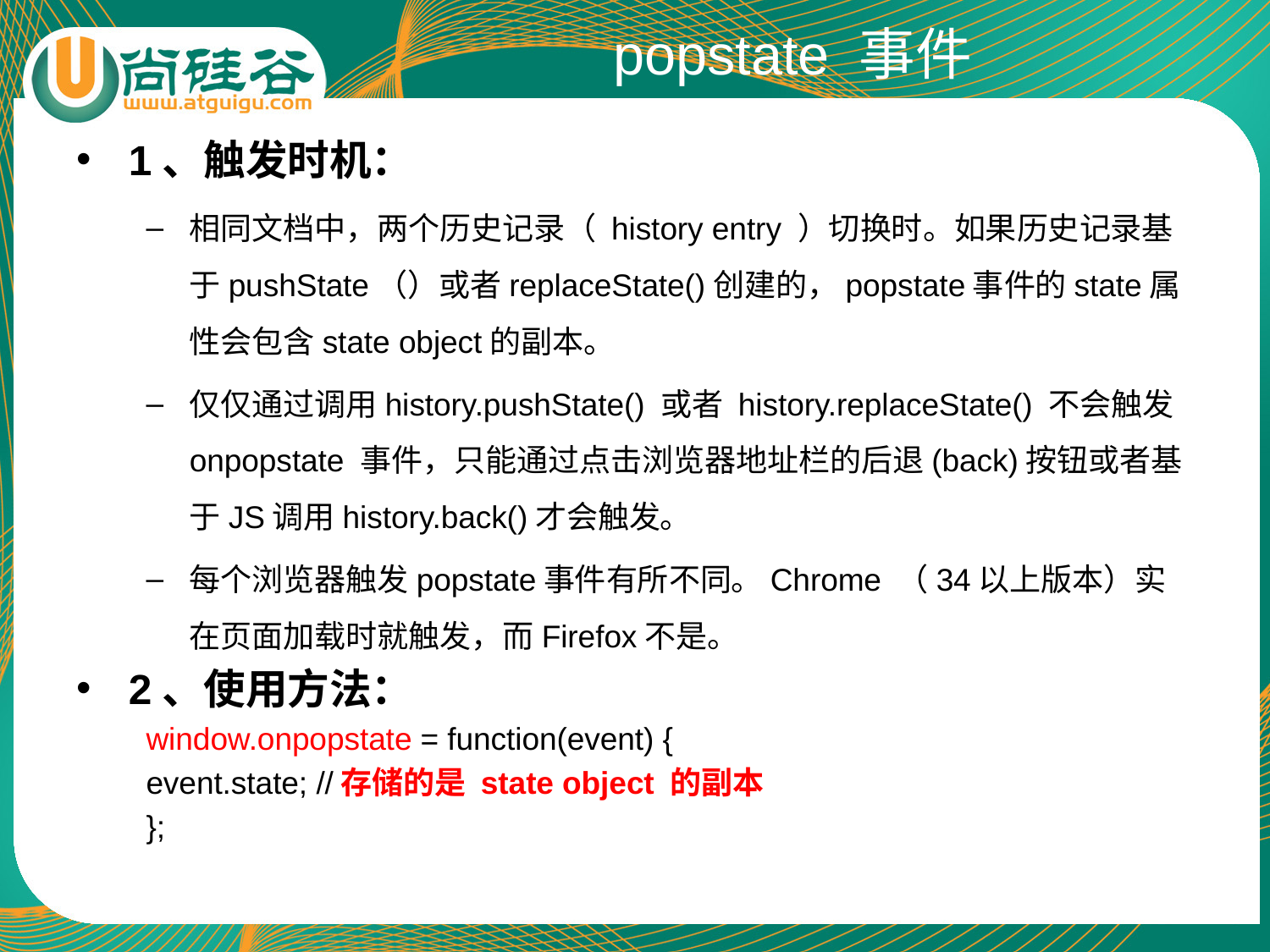

# popstate 事件
1、触发时机：
相同文档中，两个历史记录（ history entry ）切换时。如果历史记录基于pushState（）或者replaceState()创建的，popstate事件的state属性会包含state object的副本。
仅仅通过调用history.pushState() 或者 history.replaceState() 不会触发onpopstate 事件，只能通过点击浏览器地址栏的后退(back)按钮或者基于JS调用history.back()才会触发。
每个浏览器触发popstate事件有所不同。Chrome （34以上版本）实在页面加载时就触发，而Firefox不是。
2、使用方法：
window.onpopstate = function(event) {
	event.state; //存储的是 state object 的副本
};